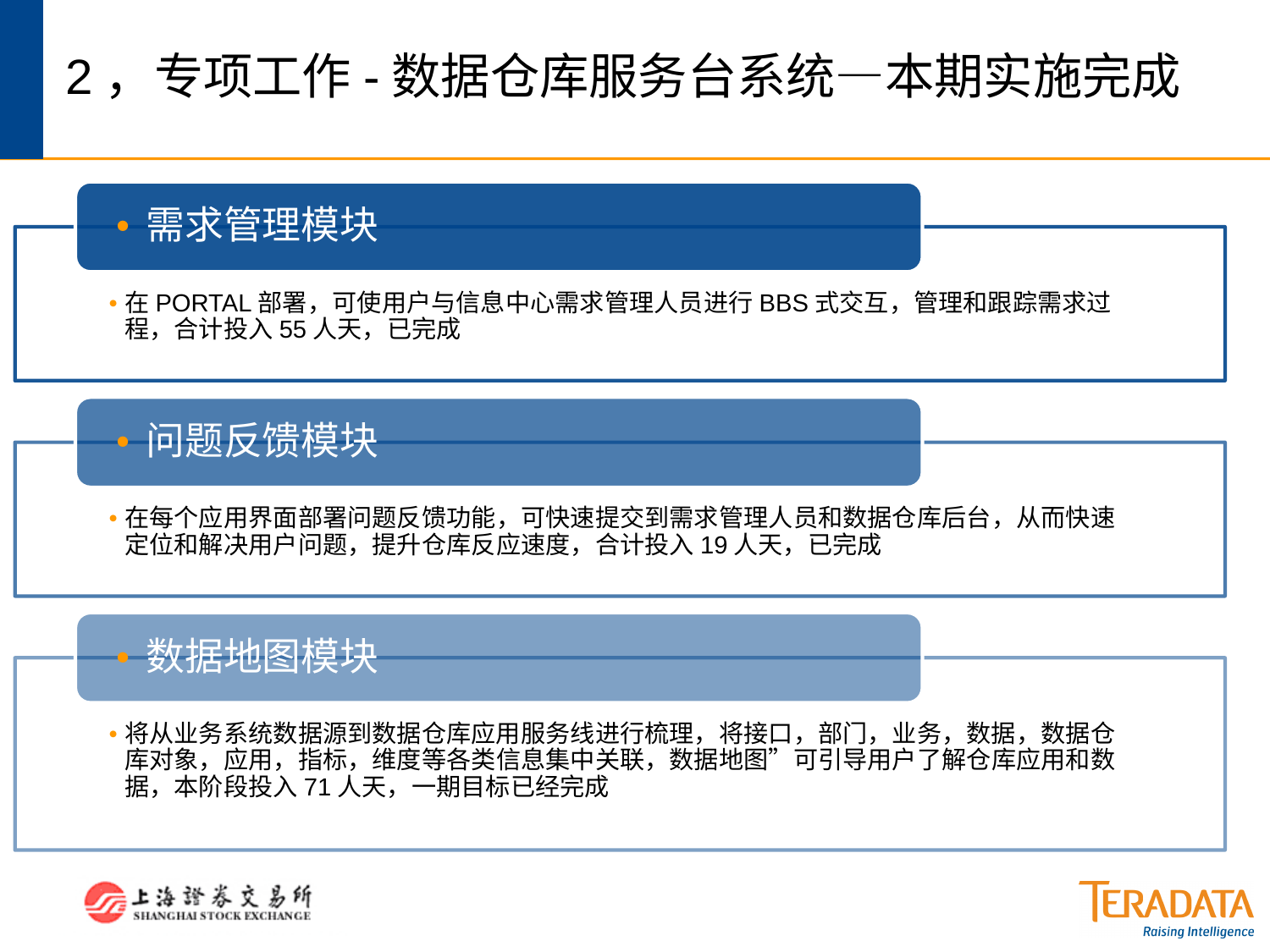

# 2，专项工作-数据仓库服务台系统—本期实施完成
在PORTAL部署，可使用户与信息中心需求管理人员进行BBS式交互，管理和跟踪需求过程，合计投入55人天，已完成
需求管理模块
在每个应用界面部署问题反馈功能，可快速提交到需求管理人员和数据仓库后台，从而快速定位和解决用户问题，提升仓库反应速度，合计投入19人天，已完成
问题反馈模块
将从业务系统数据源到数据仓库应用服务线进行梳理，将接口，部门，业务，数据，数据仓库对象，应用，指标，维度等各类信息集中关联，数据地图”可引导用户了解仓库应用和数据，本阶段投入71人天，一期目标已经完成
数据地图模块